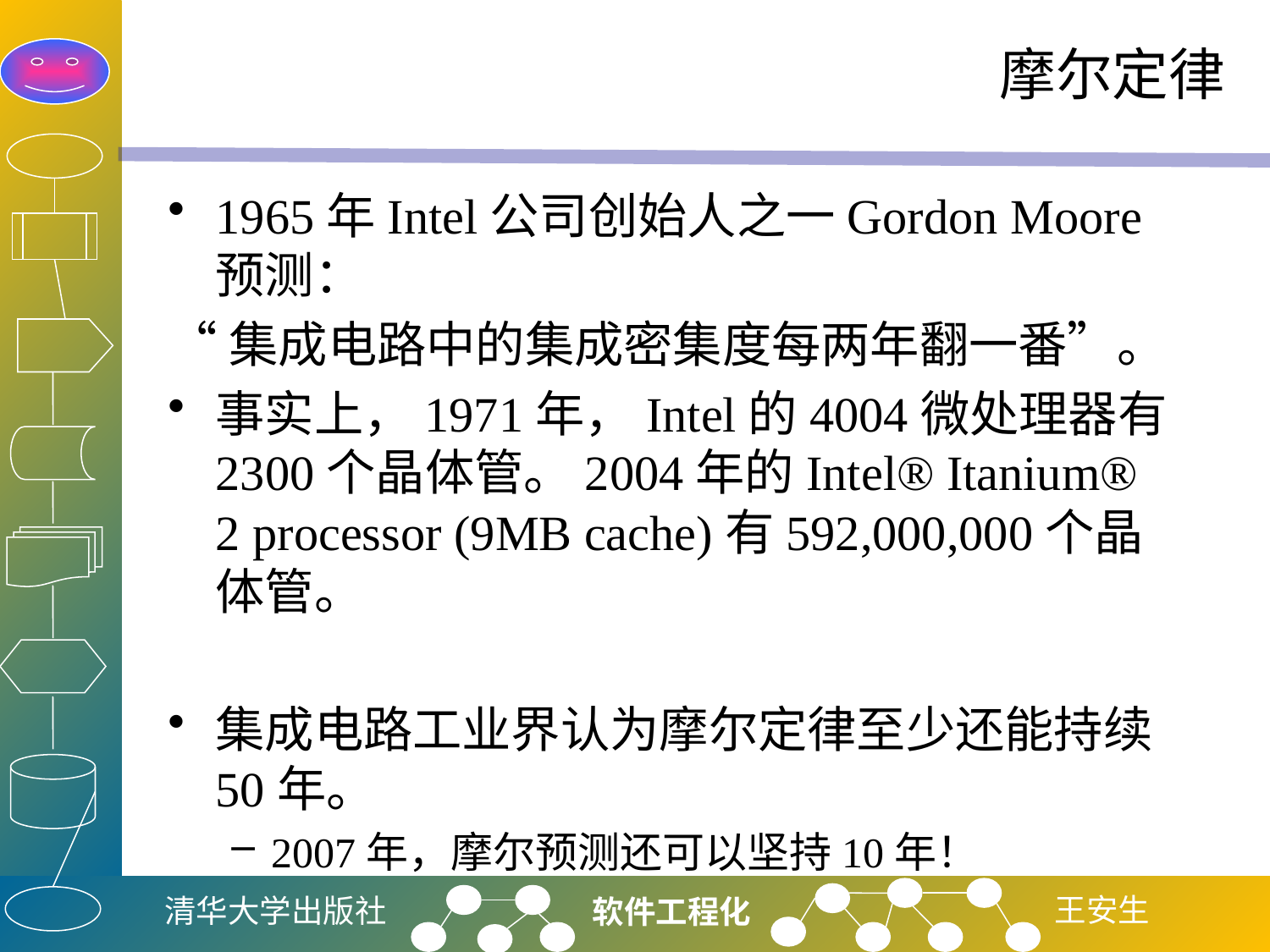

# 摩尔定律
1965年Intel公司创始人之一Gordon Moore预测：
“集成电路中的集成密集度每两年翻一番”。
事实上，1971年，Intel的4004微处理器有2300个晶体管。2004年的Intel® Itanium® 2 processor (9MB cache)有592,000,000个晶体管。

集成电路工业界认为摩尔定律至少还能持续50年。
2007年，摩尔预测还可以坚持10年！